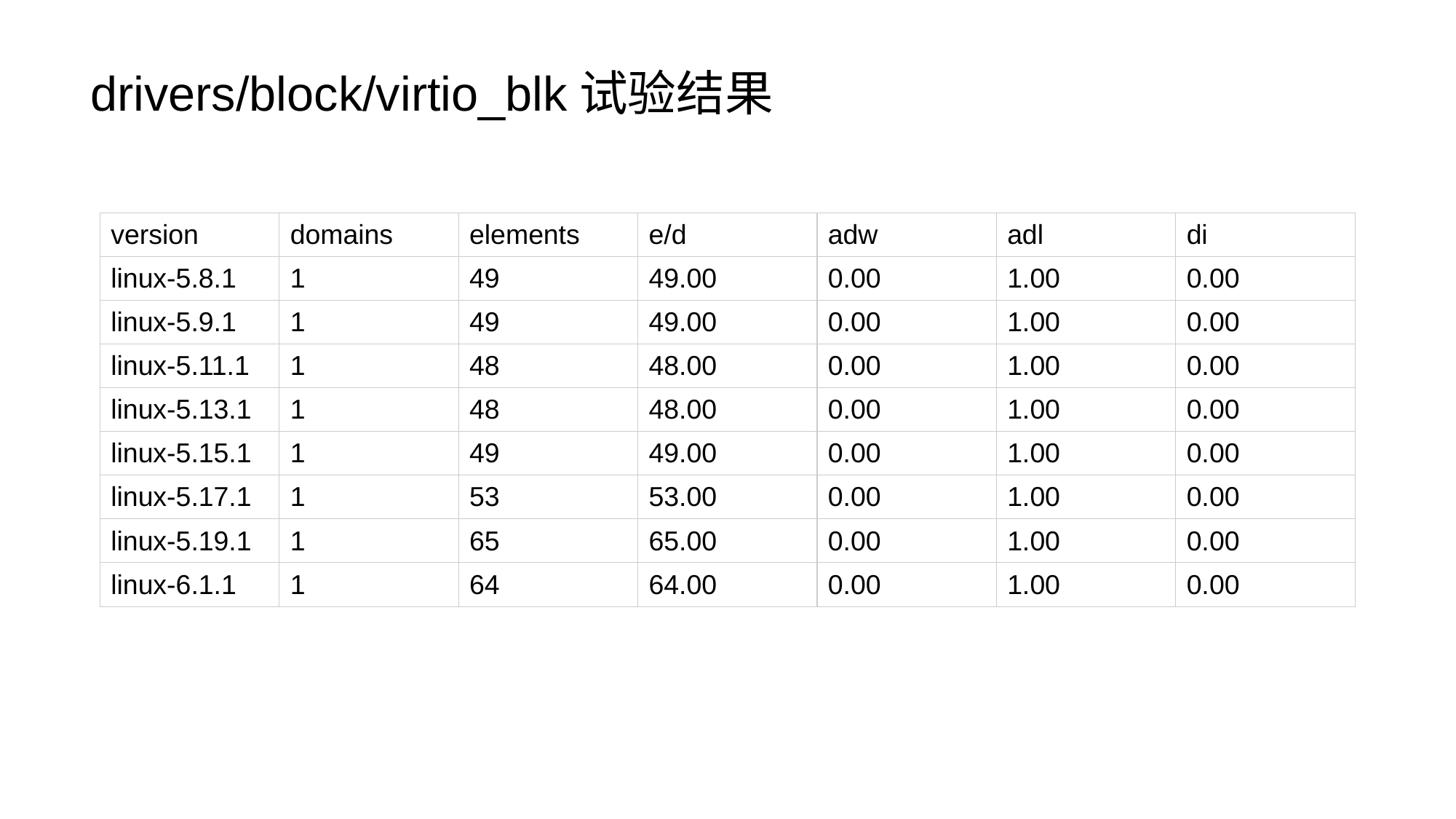

drivers/block/virtio_blk试验结果
| version | domains | elements | e/d | adw | adl | di |
| --- | --- | --- | --- | --- | --- | --- |
| linux-5.8.1 | 1 | 49 | 49.00 | 0.00 | 1.00 | 0.00 |
| linux-5.9.1 | 1 | 49 | 49.00 | 0.00 | 1.00 | 0.00 |
| linux-5.11.1 | 1 | 48 | 48.00 | 0.00 | 1.00 | 0.00 |
| linux-5.13.1 | 1 | 48 | 48.00 | 0.00 | 1.00 | 0.00 |
| linux-5.15.1 | 1 | 49 | 49.00 | 0.00 | 1.00 | 0.00 |
| linux-5.17.1 | 1 | 53 | 53.00 | 0.00 | 1.00 | 0.00 |
| linux-5.19.1 | 1 | 65 | 65.00 | 0.00 | 1.00 | 0.00 |
| linux-6.1.1 | 1 | 64 | 64.00 | 0.00 | 1.00 | 0.00 |